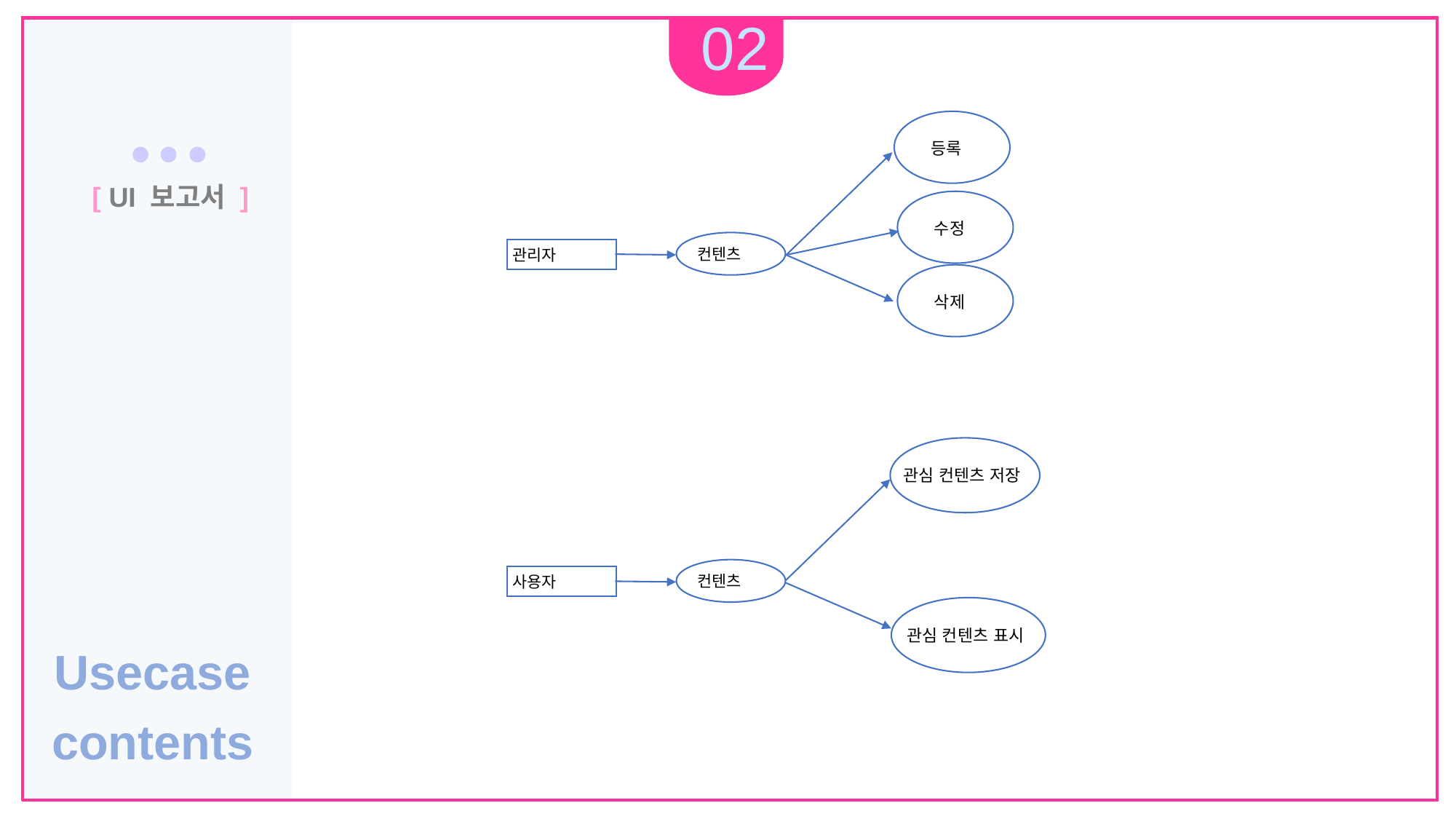

02

01

    등록

    수정

    삭제

[ UI 보고서 ]
컨텐츠
관리자

관심 컨텐츠 저장

관심 컨텐츠 표시
컨텐츠
사용자
Usecase
contents